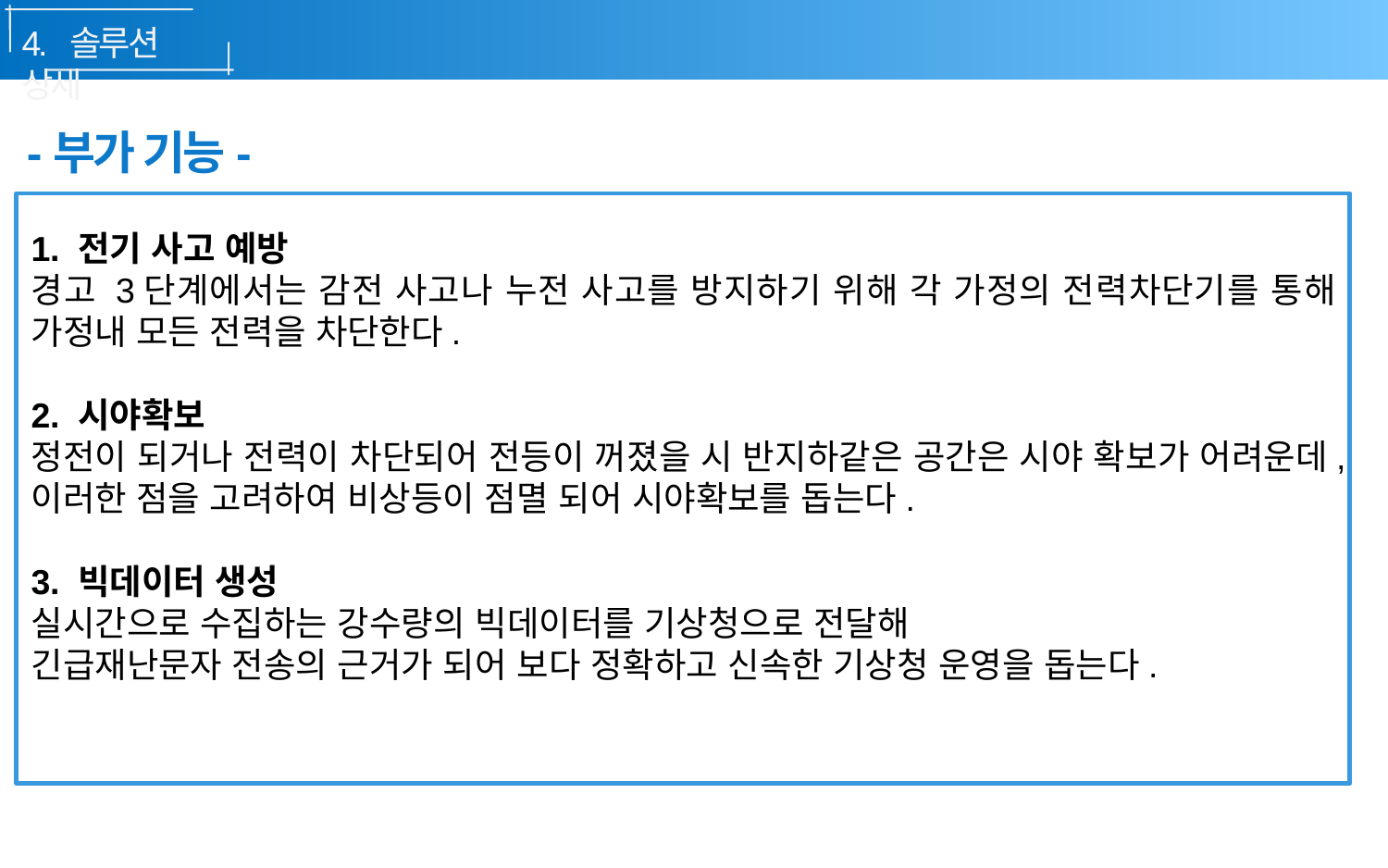

4.  솔루션 상세
-부가 기능-

1. 전기 사고 예방
경고 3단계에서는 감전 사고나 누전 사고를 방지하기 위해 각 가정의 전력차단기를 통해 가정내 모든 전력을 차단한다.

2. 시야확보
정전이 되거나 전력이 차단되어 전등이 꺼졌을 시 반지하같은 공간은 시야 확보가 어려운데,
이러한 점을 고려하여 비상등이 점멸 되어 시야확보를 돕는다.

3. 빅데이터 생성
실시간으로 수집하는 강수량의 빅데이터를 기상청으로 전달해
긴급재난문자 전송의 근거가 되어 보다 정확하고 신속한 기상청 운영을 돕는다.